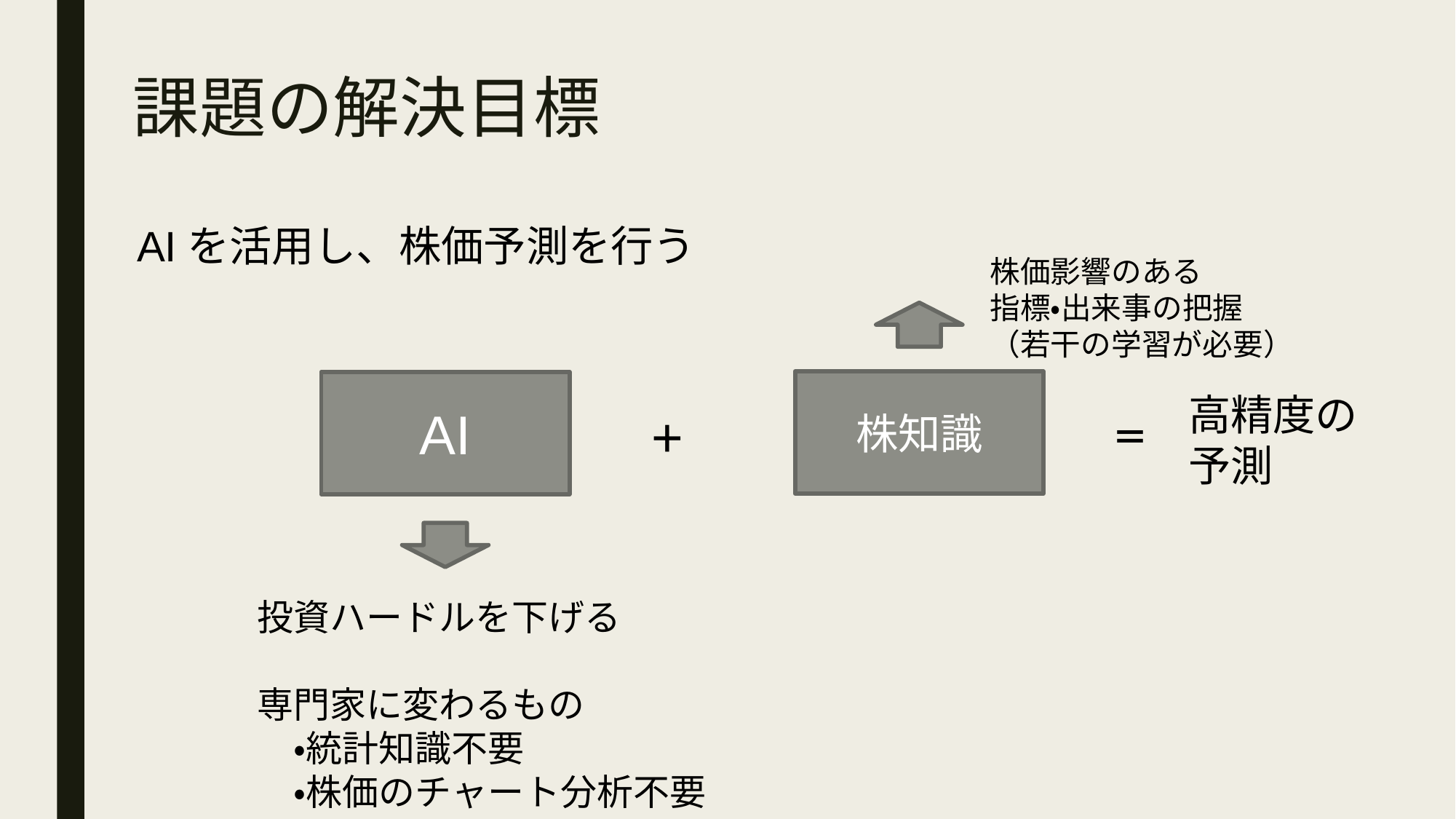

# 課題の解決目標
AIを活用し、株価予測を行う
株価影響のある
指標・出来事の把握
（若干の学習が必要）

株知識
AI
高精度の
予測
+
＝

投資ハードルを下げる

専門家に変わるもの
　・統計知識不要
　・株価のチャート分析不要